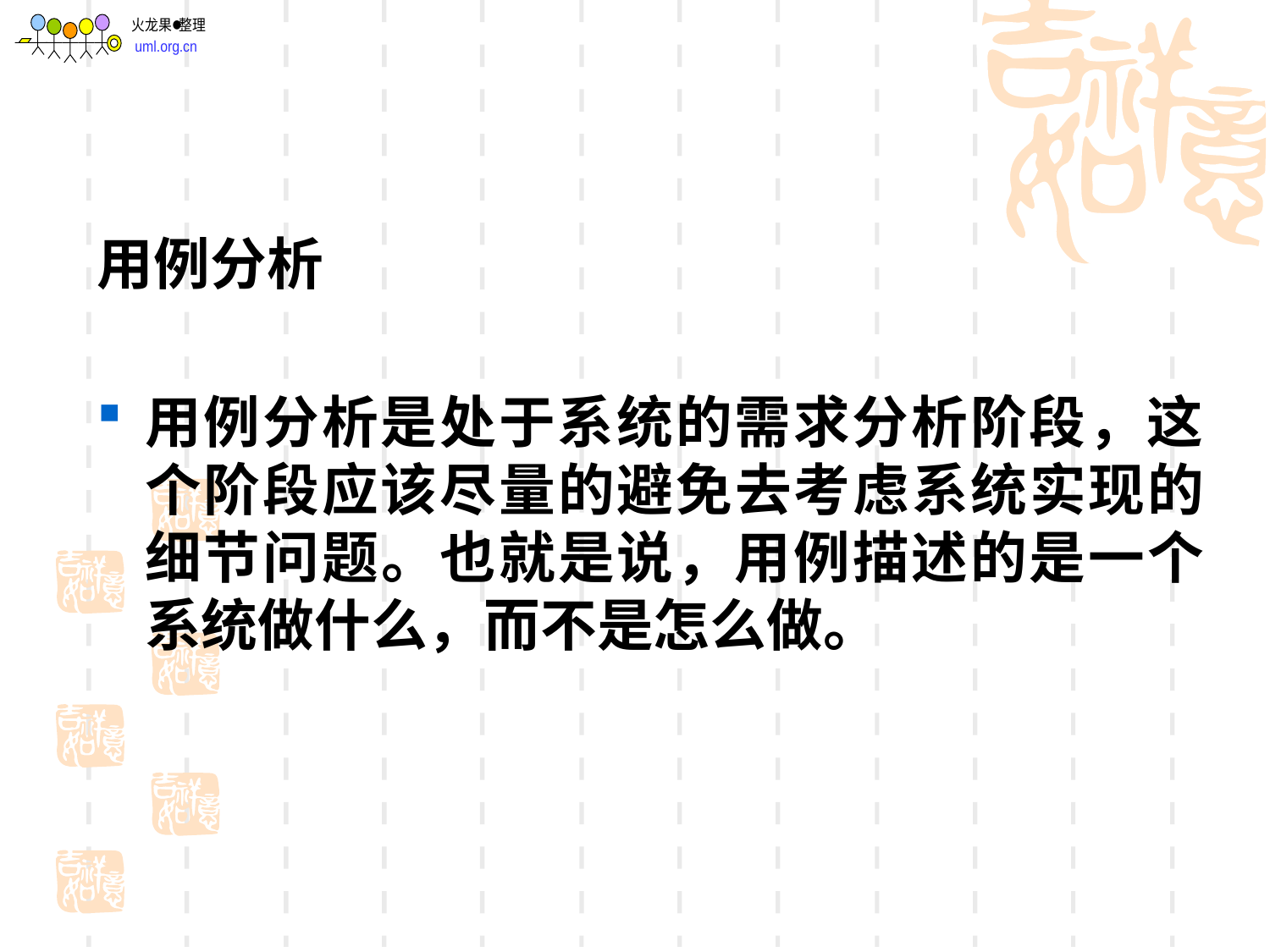

用例分析

用例分析是处于系统的需求分析阶段，这个阶段应该尽量的避免去考虑系统实现的细节问题。也就是说，用例描述的是一个系统做什么，而不是怎么做。